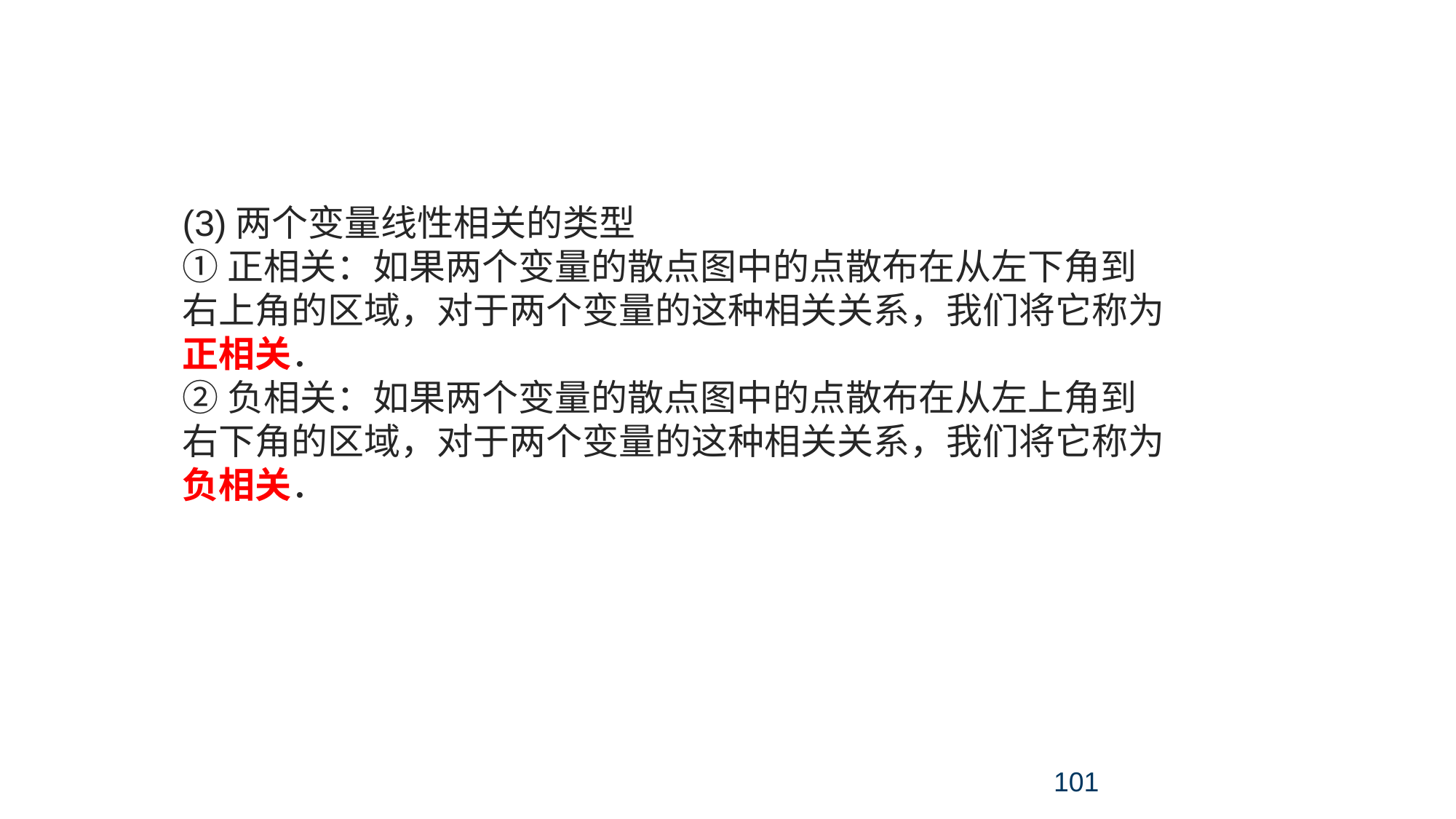

考点四  统计与统计案例
(3)两个变量线性相关的类型
①正相关：如果两个变量的散点图中的点散布在从左下角到右上角的区域，对于两个变量的这种相关关系，我们将它称为正相关．
②负相关：如果两个变量的散点图中的点散布在从左上角到右下角的区域，对于两个变量的这种相关关系，我们将它称为负相关．
101